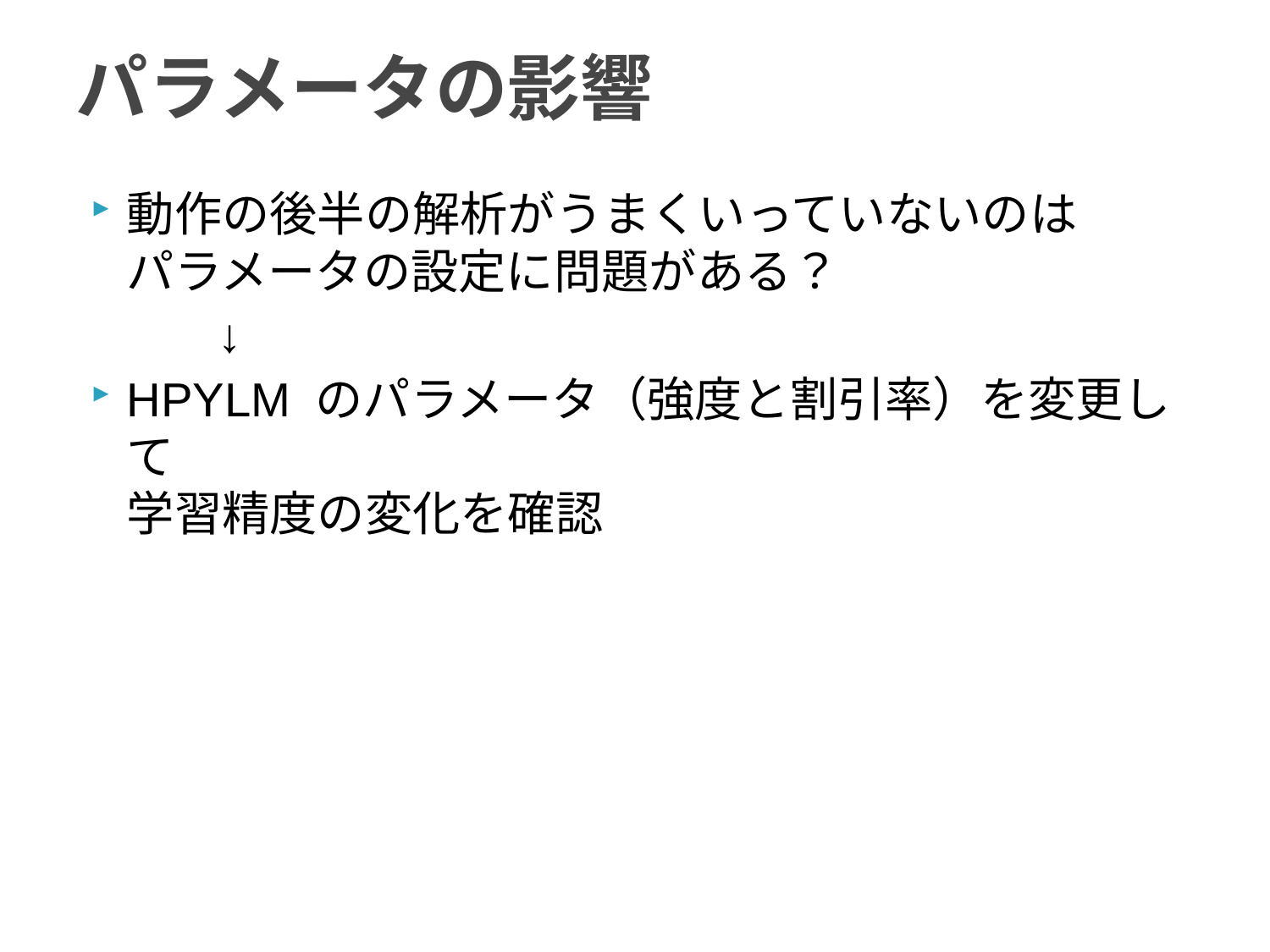

# パラメータの影響
動作の後半の解析がうまくいっていないのは
パラメータの設定に問題がある？
	↓
HPYLM のパラメータ（強度と割引率）を変更して
学習精度の変化を確認